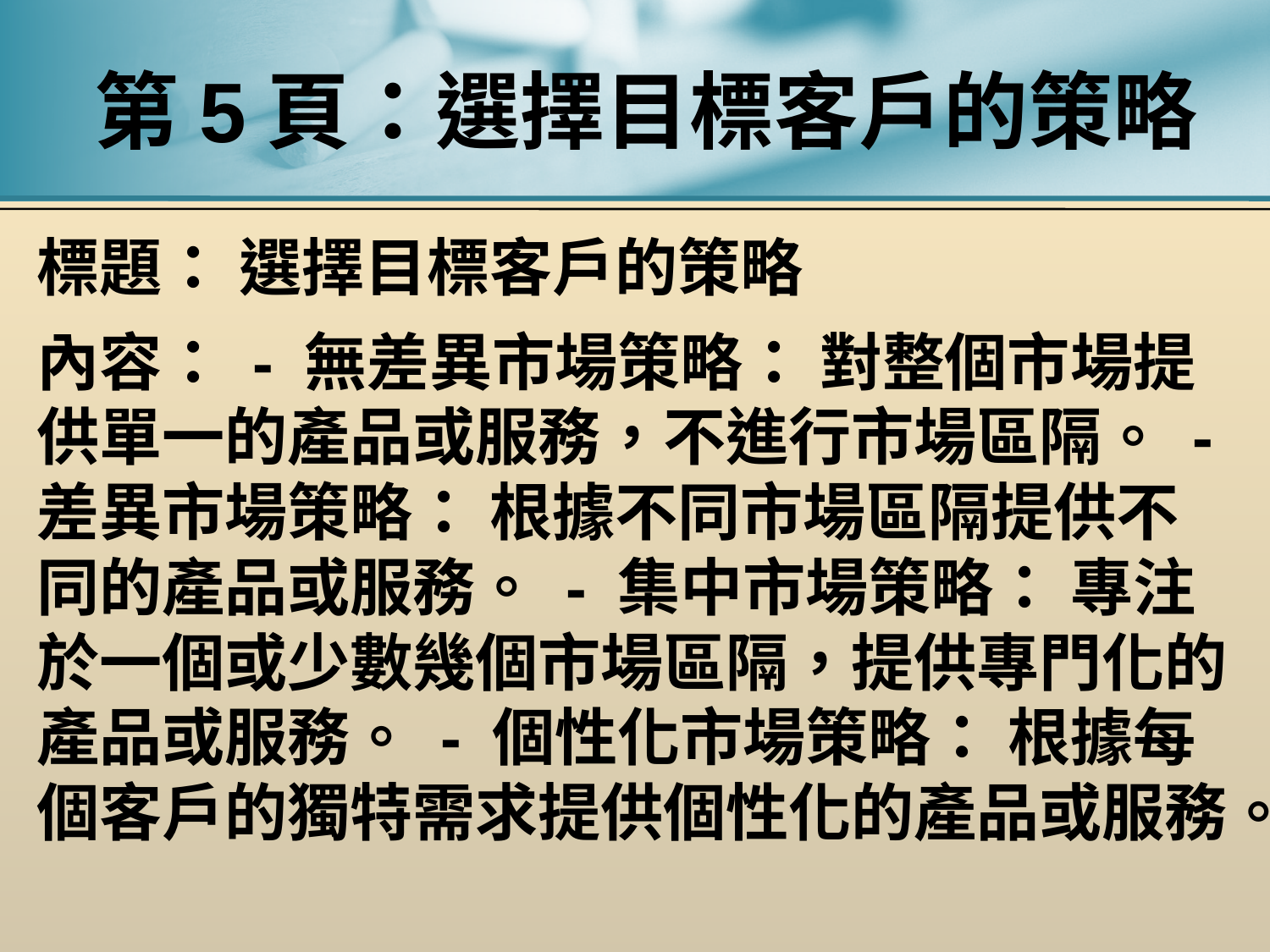

# 第5頁：選擇目標客戶的策略
標題： 選擇目標客戶的策略
內容： - 無差異市場策略： 對整個市場提供單一的產品或服務，不進行市場區隔。 - 差異市場策略： 根據不同市場區隔提供不同的產品或服務。 - 集中市場策略： 專注於一個或少數幾個市場區隔，提供專門化的產品或服務。 - 個性化市場策略： 根據每個客戶的獨特需求提供個性化的產品或服務。